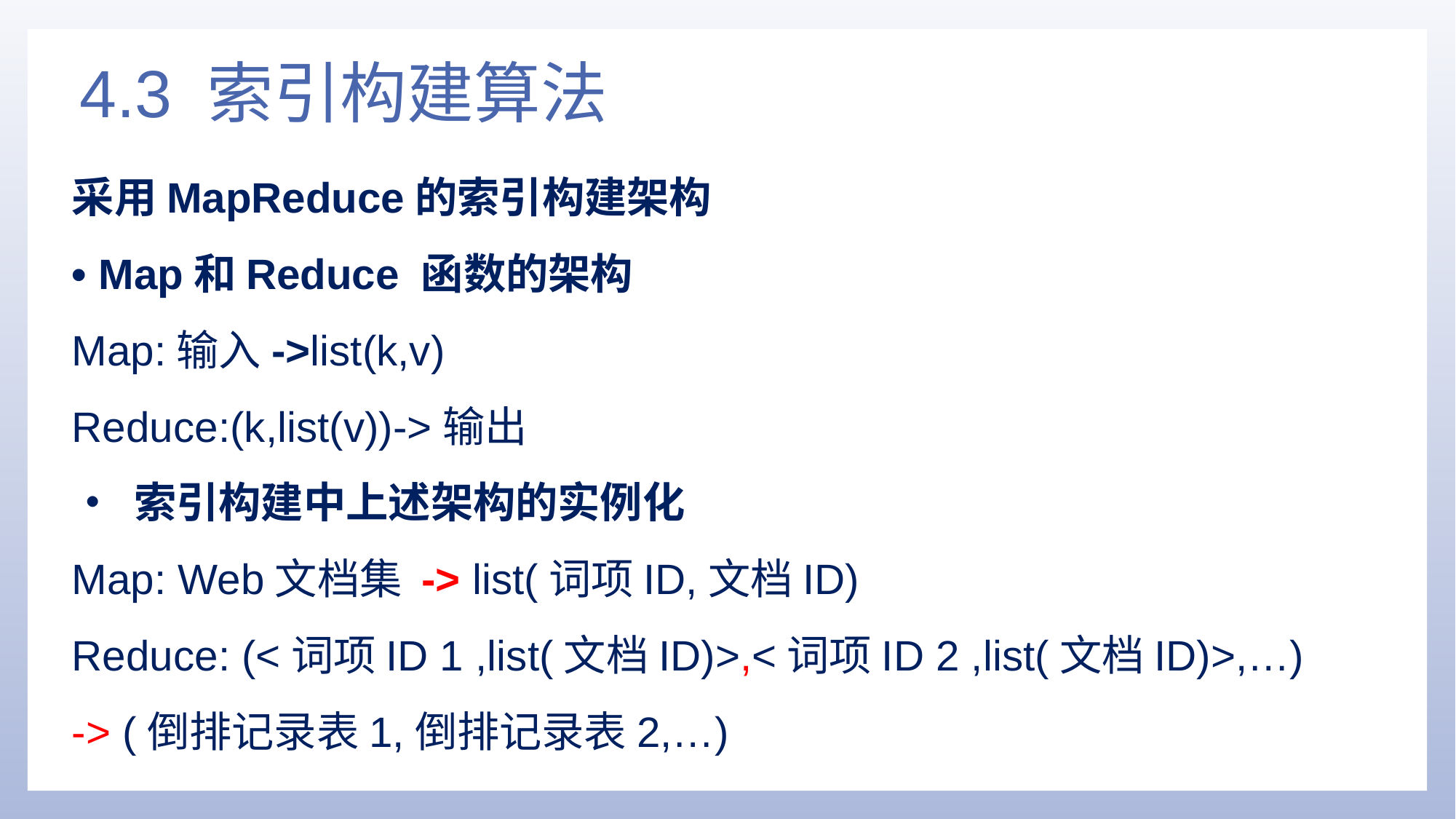

# 4.3 索引构建算法
采用MapReduce的索引构建架构
• Map和Reduce 函数的架构
Map:输入->list(k,v)
Reduce:(k,list(v))->输出
• 索引构建中上述架构的实例化
Map: Web文档集 -> list(词项ID,文档ID)
Reduce: (<词项ID 1 ,list(文档ID)>,<词项ID 2 ,list(文档ID)>,…)
-> (倒排记录表1,倒排记录表2,…)